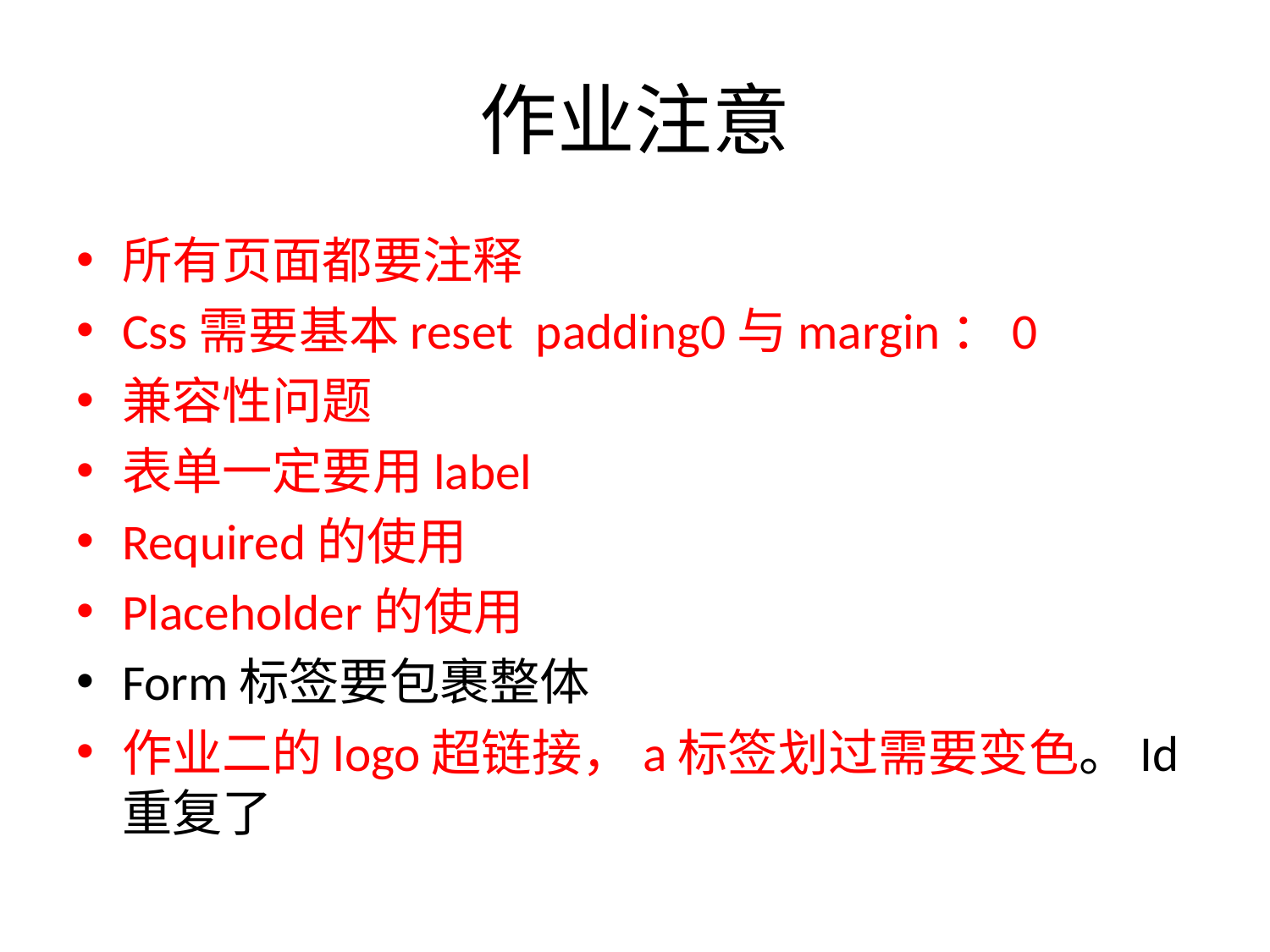

# 作业注意
所有页面都要注释
Css需要基本reset  padding0与margin：0
兼容性问题
表单一定要用label
Required的使用
Placeholder的使用
Form标签要包裹整体
作业二的logo超链接，a标签划过需要变色。Id重复了